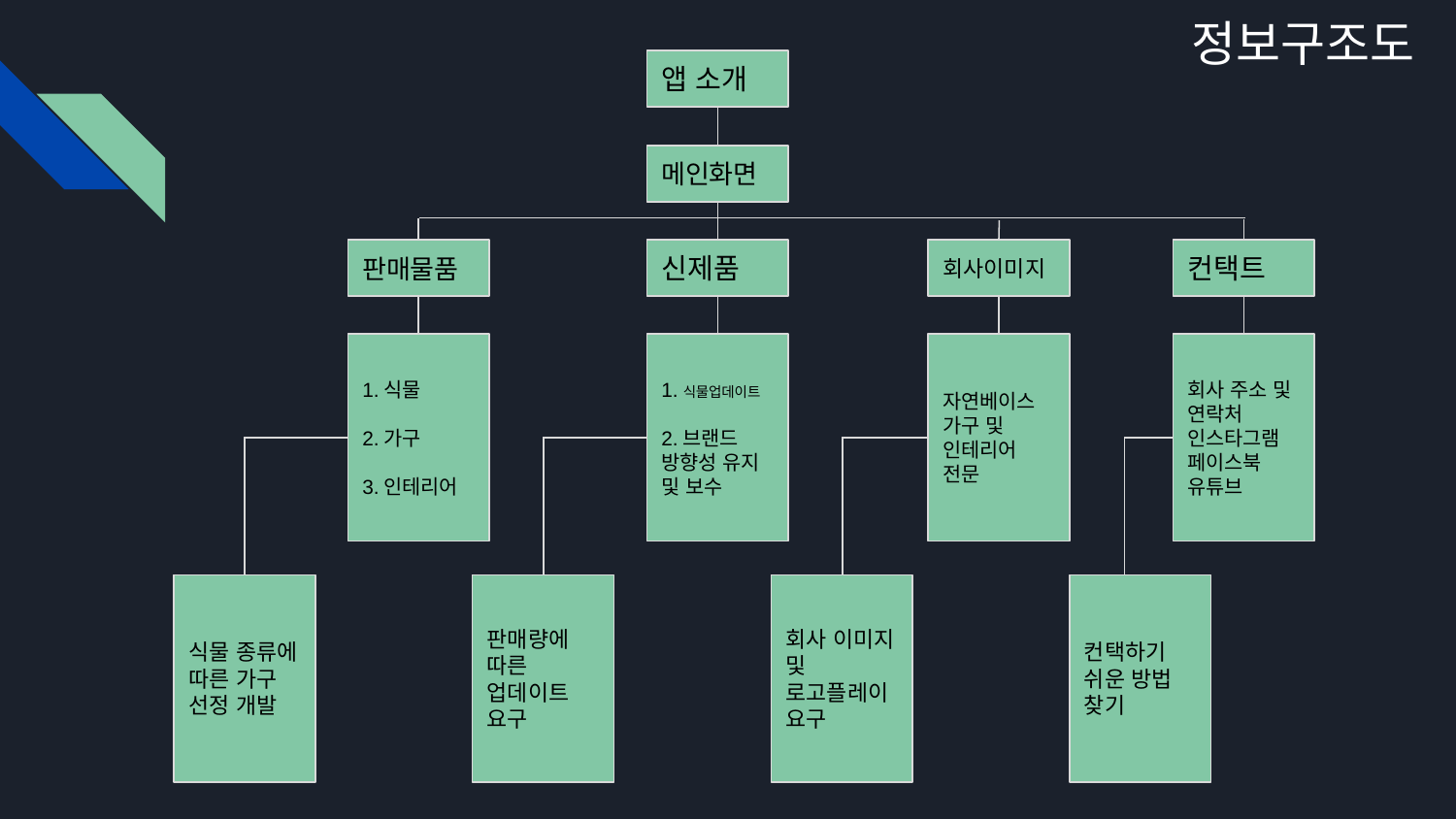

# 정보구조도
앱 소개
메인화면
신제품
회사이미지
판매물품
컨택트
1.식물

2.가구

3.인테리어
1.식물업데이트

2.브랜드 방향성 유지 및 보수
자연베이스 가구 및 인테리어 전문
회사 주소 및 연락처 인스타그램 페이스북 유튜브
식물 종류에 따른 가구 선정 개발
판매량에 따른 업데이트 요구
회사 이미지 및 로고플레이 요구
컨택하기 쉬운 방법 찾기